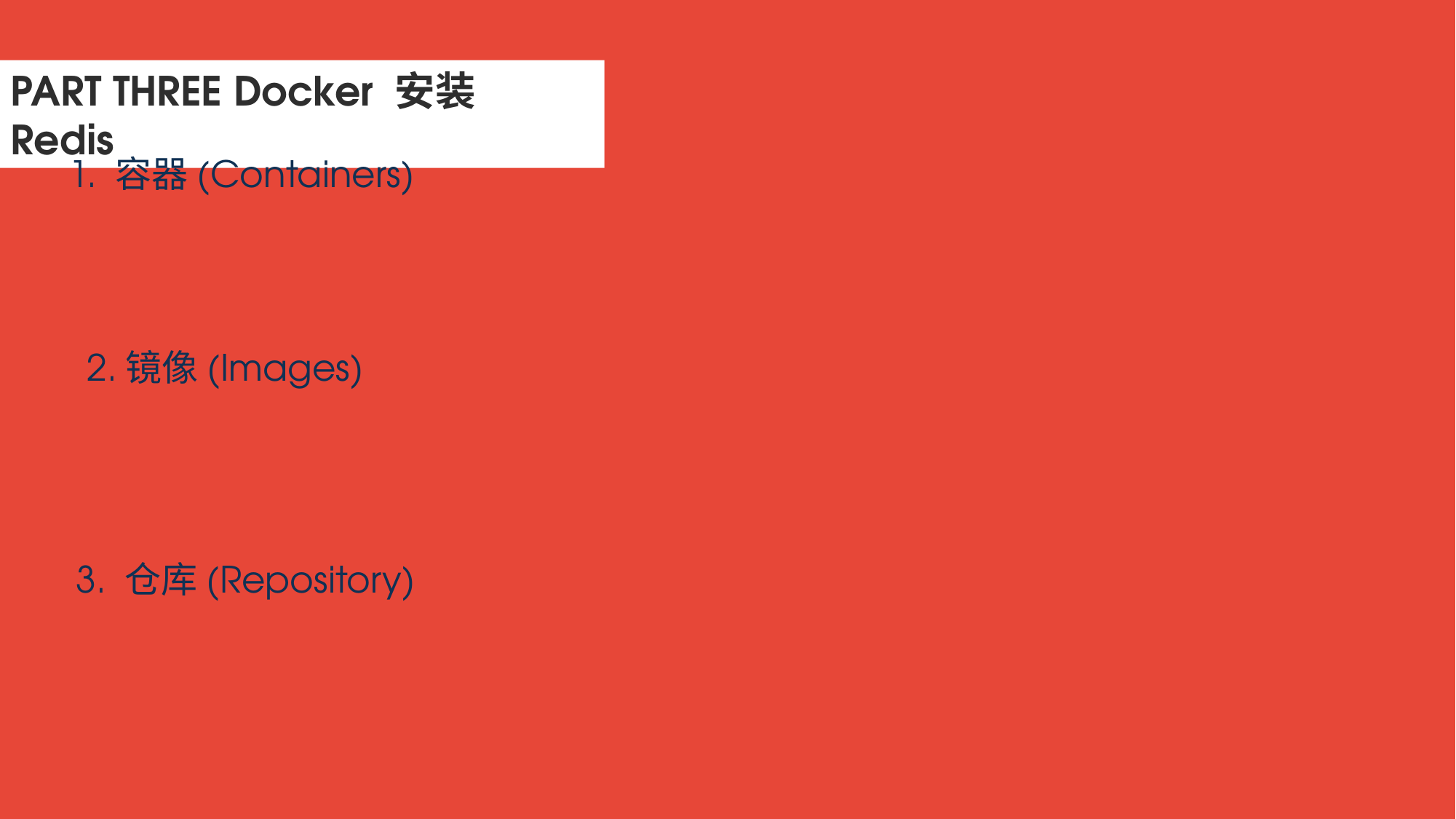

PART THREE Docker 安装 Redis
1. 容器(Containers)
56%
2.镜像(Images)
3. 仓库(Repository)